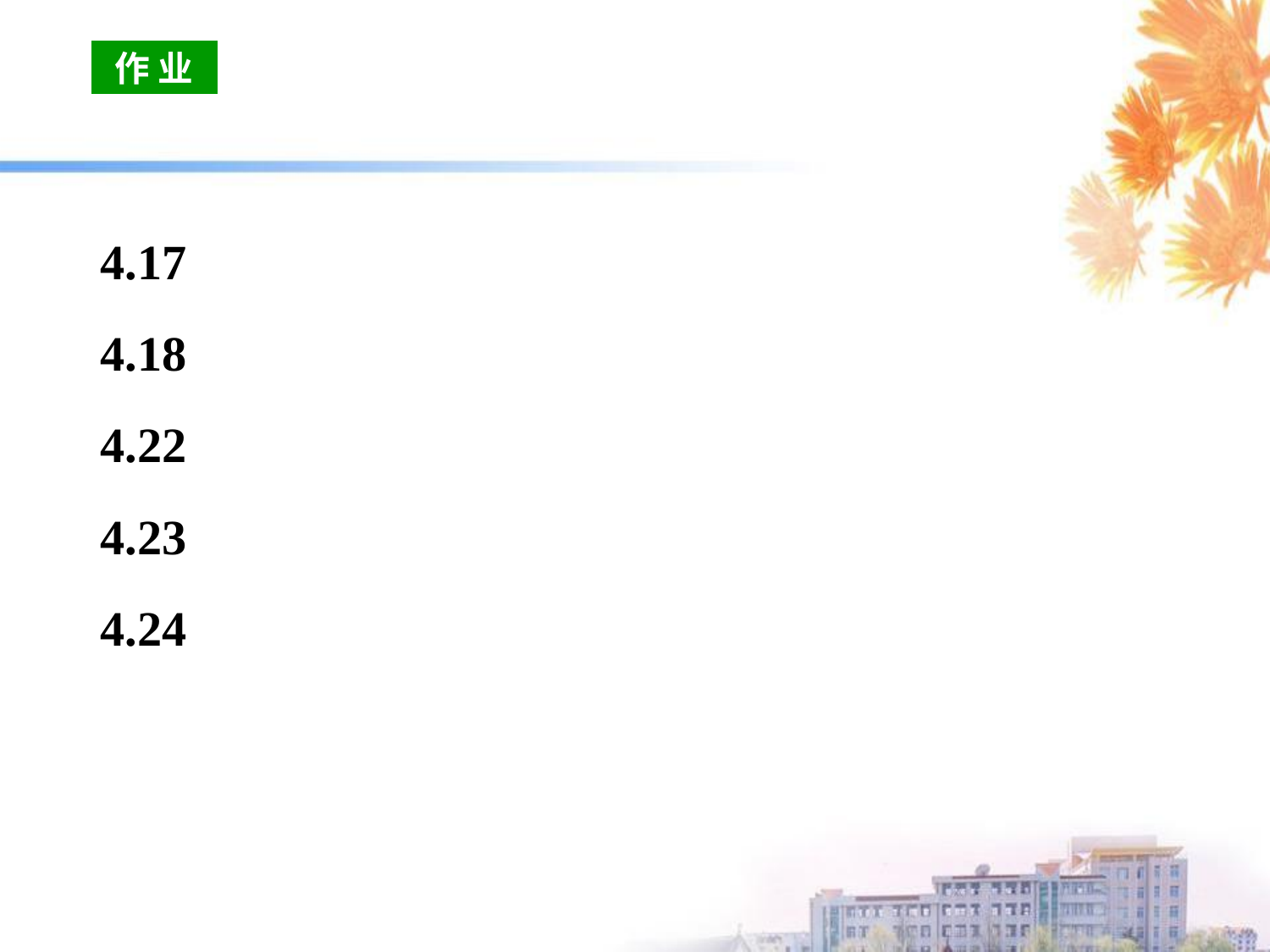

作 业
4.17
4.18
4.22
4.23
4.24